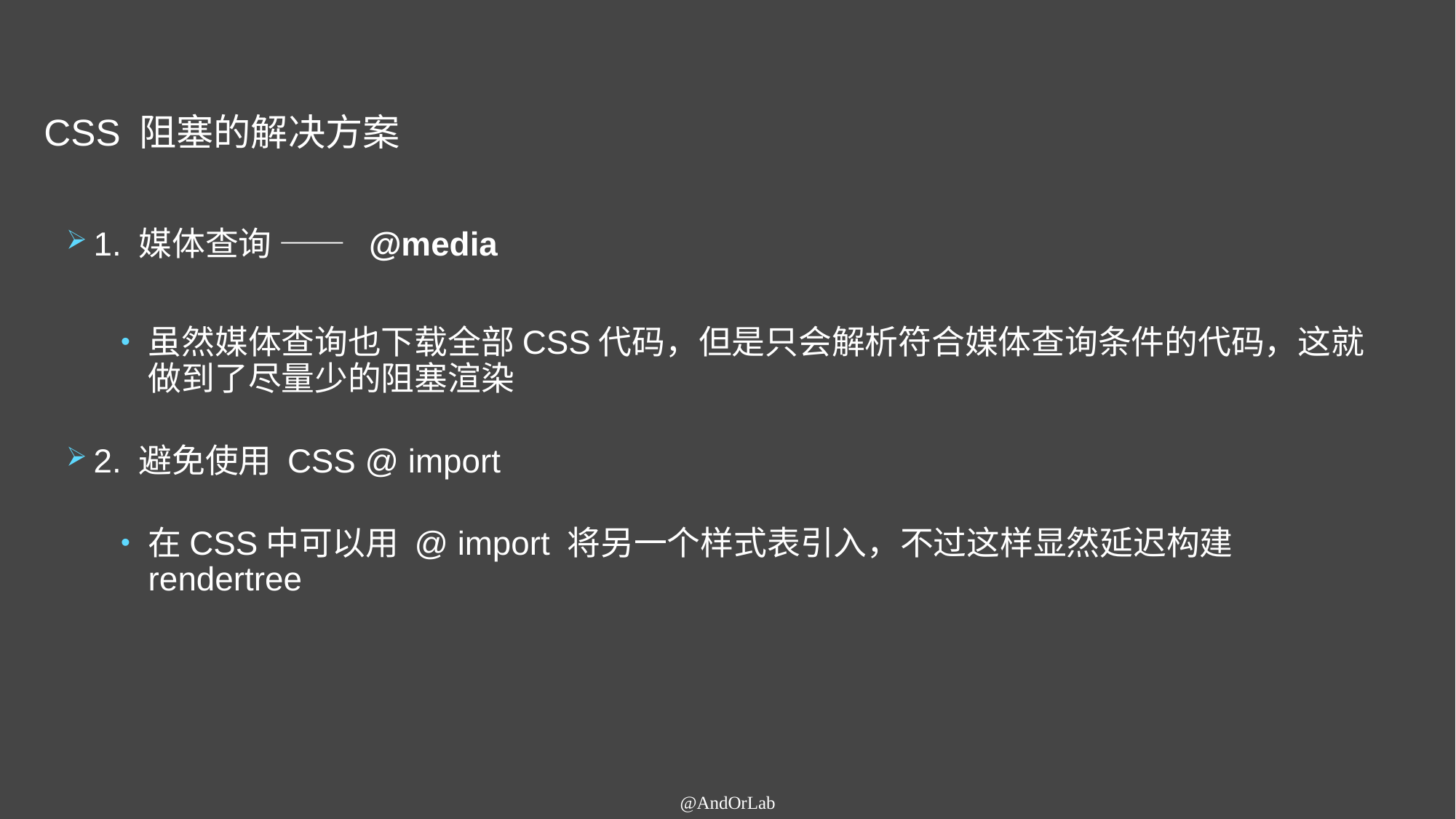

CSS 阻塞的解决方案

1. 媒体查询 ——  @media

虽然媒体查询也下载全部CSS代码，但是只会解析符合媒体查询条件的代码，这就做到了尽量少的阻塞渲染

2. 避免使用 CSS @ import

在CSS中可以用 @ import 将另一个样式表引入，不过这样显然延迟构建rendertree
@AndOrLab